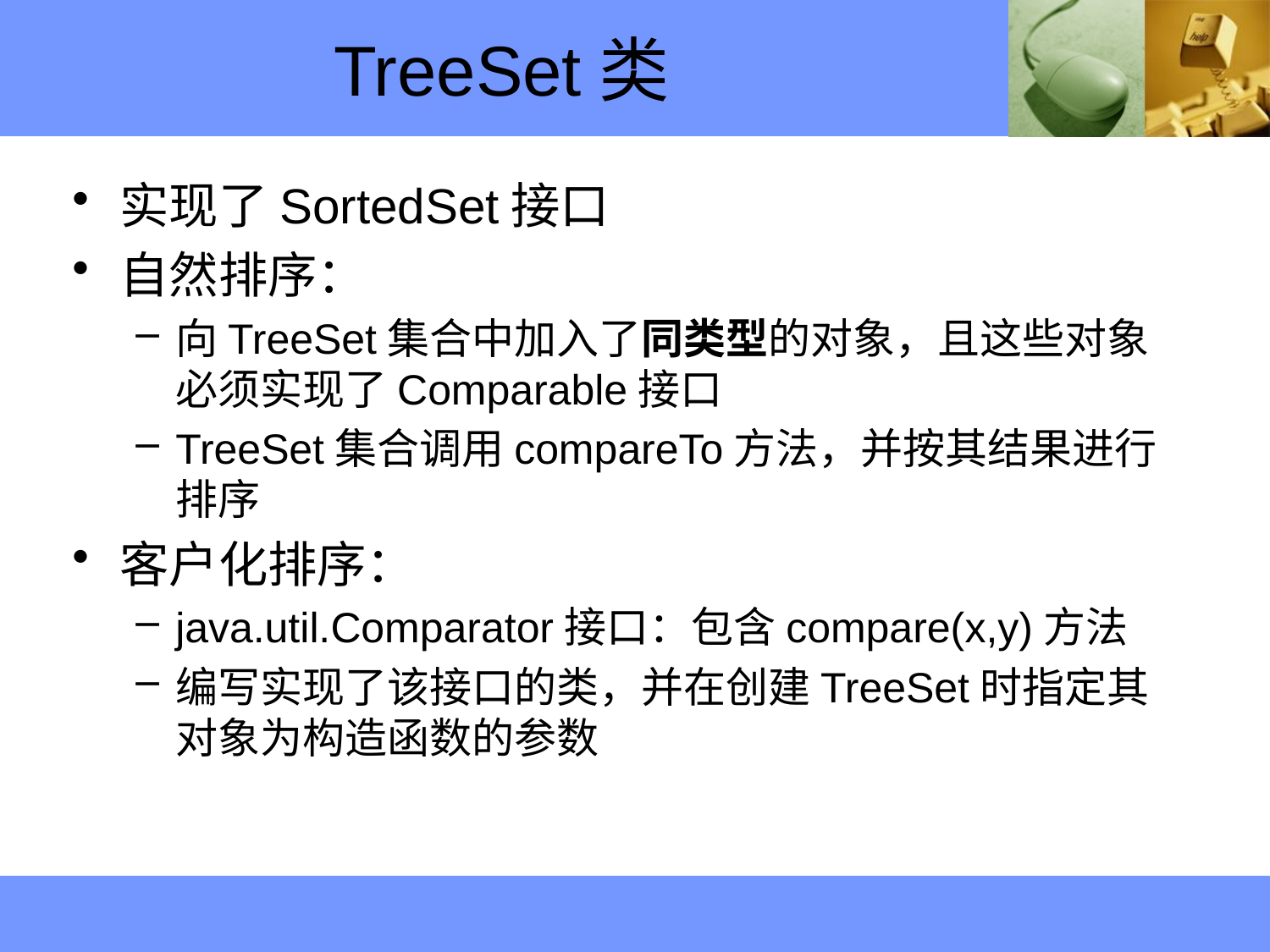

# TreeSet类
实现了SortedSet接口
自然排序：
向TreeSet集合中加入了同类型的对象，且这些对象必须实现了Comparable接口
TreeSet集合调用compareTo方法，并按其结果进行排序
客户化排序：
java.util.Comparator接口：包含compare(x,y)方法
编写实现了该接口的类，并在创建TreeSet时指定其对象为构造函数的参数